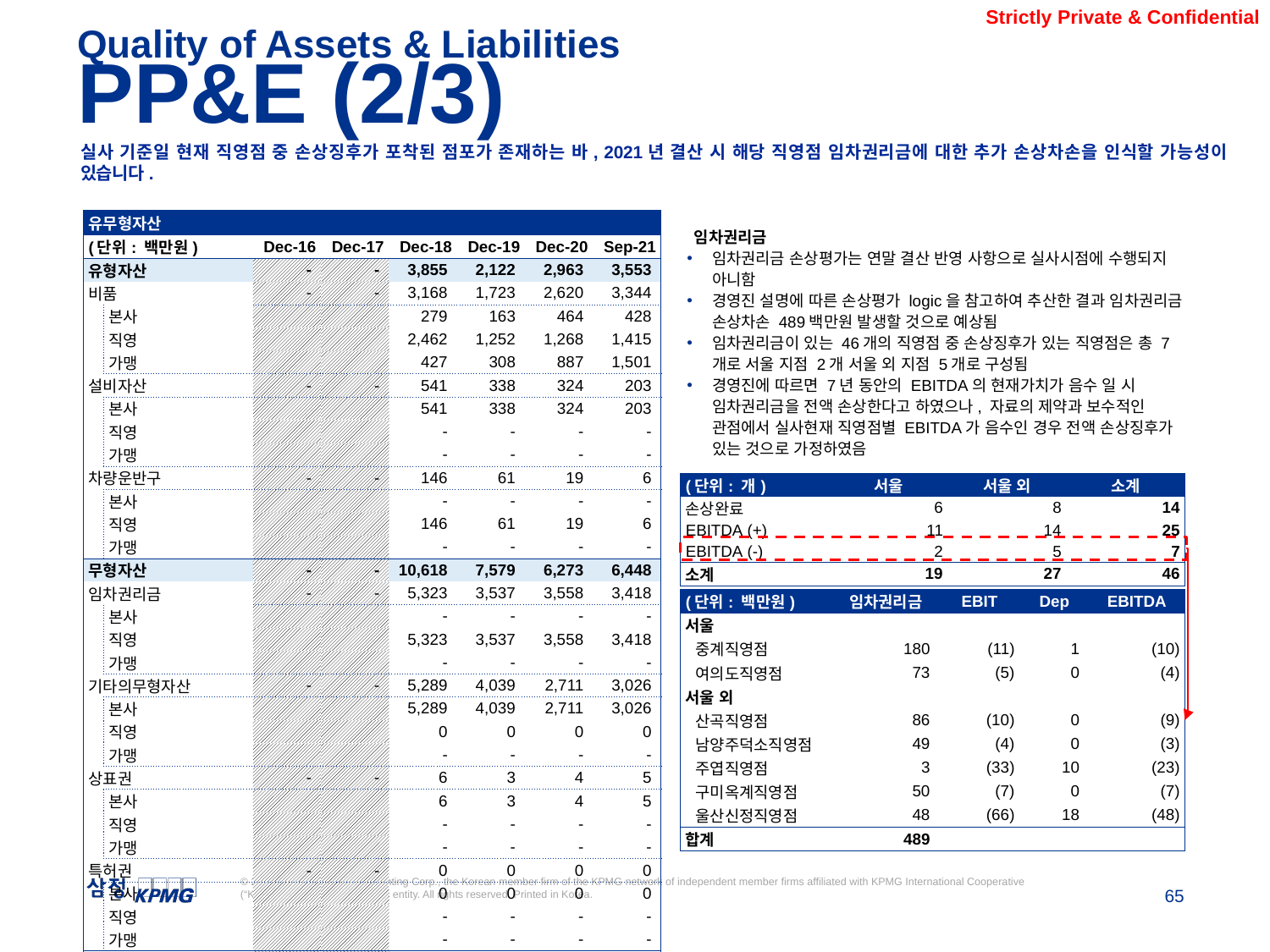

Quality of Assets & Liabilities
PP&E (2/3)
실사 기준일 현재 직영점 중 손상징후가 포착된 점포가 존재하는 바, 2021년 결산 시 해당 직영점 임차권리금에 대한 추가 손상차손을 인식할 가능성이 있습니다.
| 유무형자산 |  |  |  |  |  |  |  |
| --- | --- | --- | --- | --- | --- | --- | --- |
| (단위: 백만원) |  | Dec-16 | Dec-17 | Dec-18 | Dec-19 | Dec-20 | Sep-21 |
| 유형자산 |  | - | - | 3,855 | 2,122 | 2,963 | 3,553 |
| 비품 |  | - | - | 3,168 | 1,723 | 2,620 | 3,344 |
|  | 본사 |  |  | 279 | 163 | 464 | 428 |
|  | 직영 |  |  | 2,462 | 1,252 | 1,268 | 1,415 |
|  | 가맹 |  |  | 427 | 308 | 887 | 1,501 |
| 설비자산 |  | - | - | 541 | 338 | 324 | 203 |
|  | 본사 |  |  | 541 | 338 | 324 | 203 |
|  | 직영 |  |  | - | - | - | - |
|  | 가맹 |  |  | - | - | - | - |
| 차량운반구 |  | - | - | 146 | 61 | 19 | 6 |
|  | 본사 |  |  | - | - | - | - |
|  | 직영 |  |  | 146 | 61 | 19 | 6 |
|  | 가맹 |  |  | - | - | - | - |
| 무형자산 |  | - | - | 10,618 | 7,579 | 6,273 | 6,448 |
| 임차권리금 |  | - | - | 5,323 | 3,537 | 3,558 | 3,418 |
|  | 본사 |  |  | - | - | - | - |
|  | 직영 |  |  | 5,323 | 3,537 | 3,558 | 3,418 |
|  | 가맹 |  |  | - | - | - | - |
| 기타의무형자산 |  | - | - | 5,289 | 4,039 | 2,711 | 3,026 |
|  | 본사 |  |  | 5,289 | 4,039 | 2,711 | 3,026 |
|  | 직영 |  |  | 0 | 0 | 0 | 0 |
|  | 가맹 |  |  | - | - | - | - |
| 상표권 |  | - | - | 6 | 3 | 4 | 5 |
|  | 본사 |  |  | 6 | 3 | 4 | 5 |
|  | 직영 |  |  | - | - | - | - |
|  | 가맹 |  |  | - | - | - | - |
| 특허권 |  | - | - | 0 | 0 | 0 | 0 |
|  | 본사 |  |  | 0 | 0 | 0 | 0 |
|  | 직영 |  |  | - | - | - | - |
|  | 가맹 |  |  | - | - | - | - |
| 합계 |  | - | - | 14,473 | 9,701 | 9,236 | 10,001 |
 임차권리금
임차권리금 손상평가는 연말 결산 반영 사항으로 실사시점에 수행되지 아니함
경영진 설명에 따른 손상평가 logic을 참고하여 추산한 결과 임차권리금 손상차손 489백만원 발생할 것으로 예상됨
임차권리금이 있는 46개의 직영점 중 손상징후가 있는 직영점은 총 7개로 서울 지점 2개 서울 외 지점 5개로 구성됨
경영진에 따르면 7년 동안의 EBITDA의 현재가치가 음수 일 시 임차권리금을 전액 손상한다고 하였으나, 자료의 제약과 보수적인 관점에서 실사현재 직영점별 EBITDA가 음수인 경우 전액 손상징후가 있는 것으로 가정하였음

| (단위: 개) | 서울 | 서울 외 | 소계 |
| --- | --- | --- | --- |
| 손상완료 | 6 | 8 | 14 |
| EBITDA (+) | 11 | 14 | 25 |
| EBITDA (-) | 2 | 5 | 7 |
| 소계 | 19 | 27 | 46 |

| (단위: 백만원) | 임차권리금 | EBIT | Dep | EBITDA |
| --- | --- | --- | --- | --- |
| 서울 |  |  |  |  |
| 중계직영점 | 180 | (11) | 1 | (10) |
| 여의도직영점 | 73 | (5) | 0 | (4) |
| 서울 외 |  |  |  |  |
| 산곡직영점 | 86 | (10) | 0 | (9) |
| 남양주덕소직영점 | 49 | (4) | 0 | (3) |
| 주엽직영점 | 3 | (33) | 10 | (23) |
| 구미옥계직영점 | 50 | (7) | 0 | (7) |
| 울산신정직영점 | 48 | (66) | 18 | (48) |
| 합계 | 489 |  |  |  |